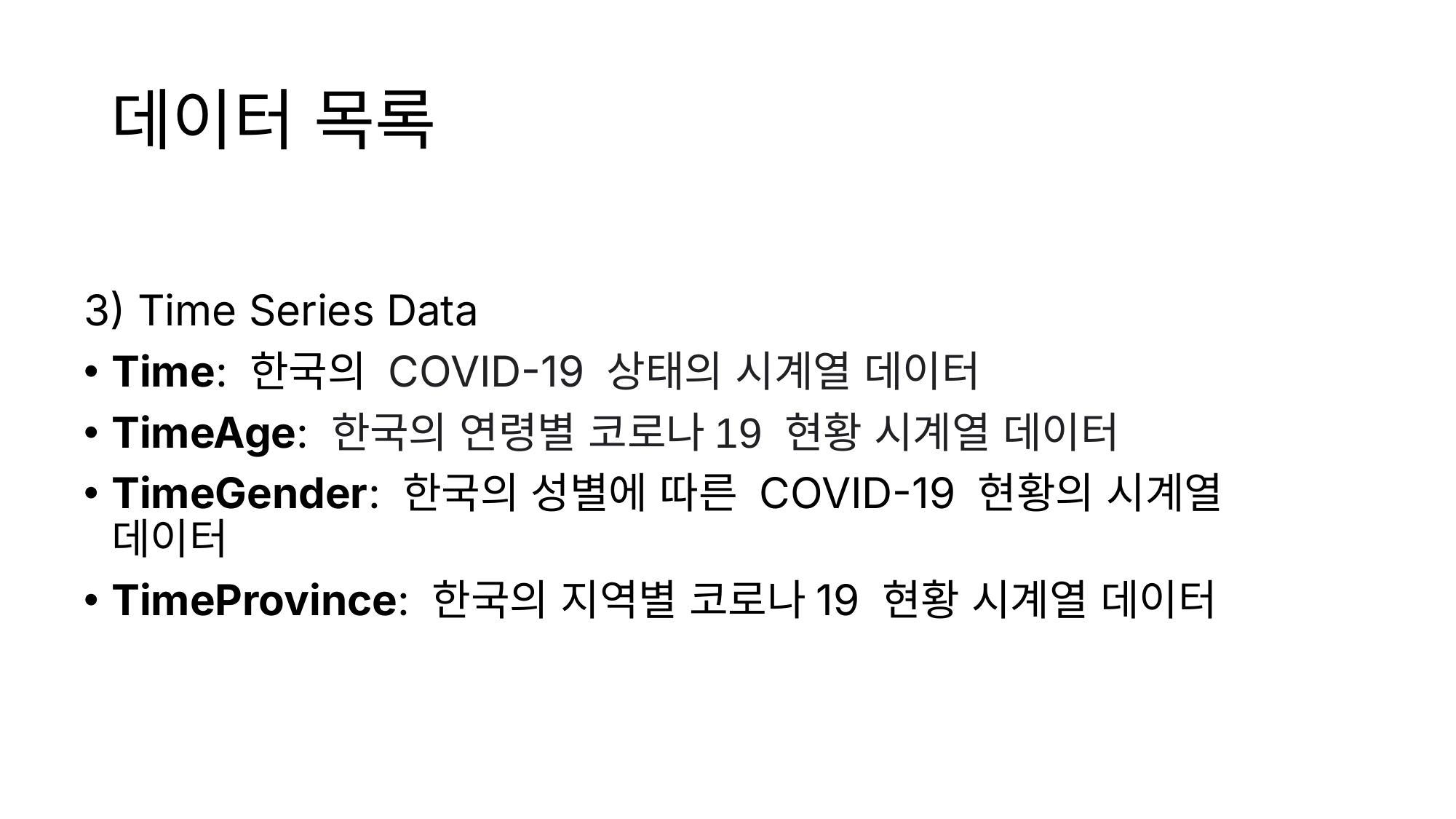

# 데이터 목록

3) Time Series Data
Time: 한국의 COVID-19 상태의 시계열 데이터
TimeAge: 한국의 연령별 코로나19 현황 시계열 데이터
TimeGender: 한국의 성별에 따른 COVID-19 현황의 시계열 데이터
TimeProvince: 한국의 지역별 코로나19 현황 시계열 데이터